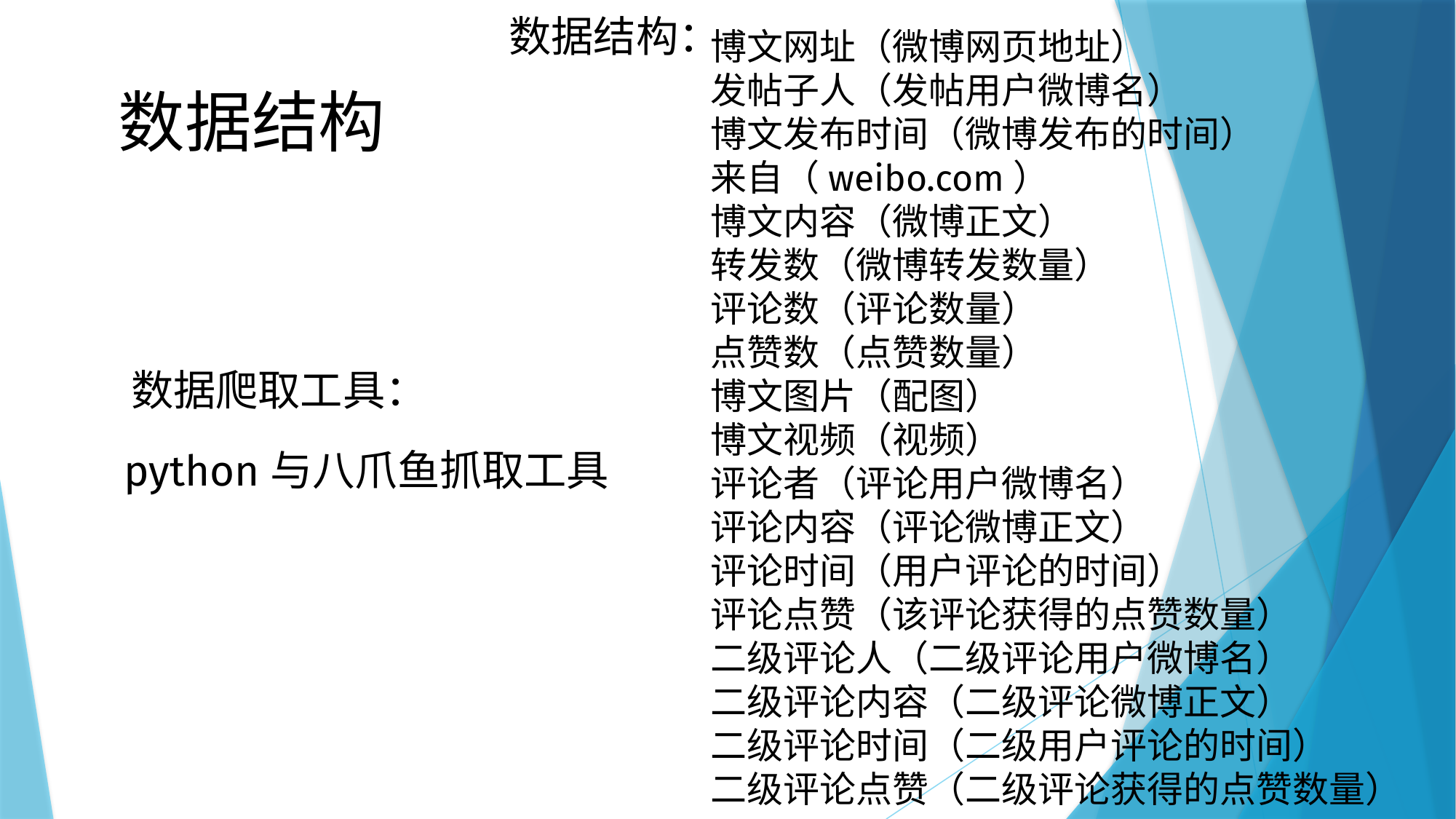

数据结构：
博文网址（微博网页地址）
发帖子人（发帖用户微博名）
博文发布时间（微博发布的时间）
来自（weibo.com）
博文内容（微博正文）
转发数（微博转发数量）
评论数（评论数量）
点赞数（点赞数量）
博文图片（配图）
博文视频（视频）
评论者（评论用户微博名）
评论内容（评论微博正文）
评论时间（用户评论的时间）
评论点赞（该评论获得的点赞数量）
二级评论人（二级评论用户微博名）
二级评论内容（二级评论微博正文）
二级评论时间（二级用户评论的时间）
二级评论点赞（二级评论获得的点赞数量）
数据结构
数据爬取工具：
python与八爪鱼抓取工具